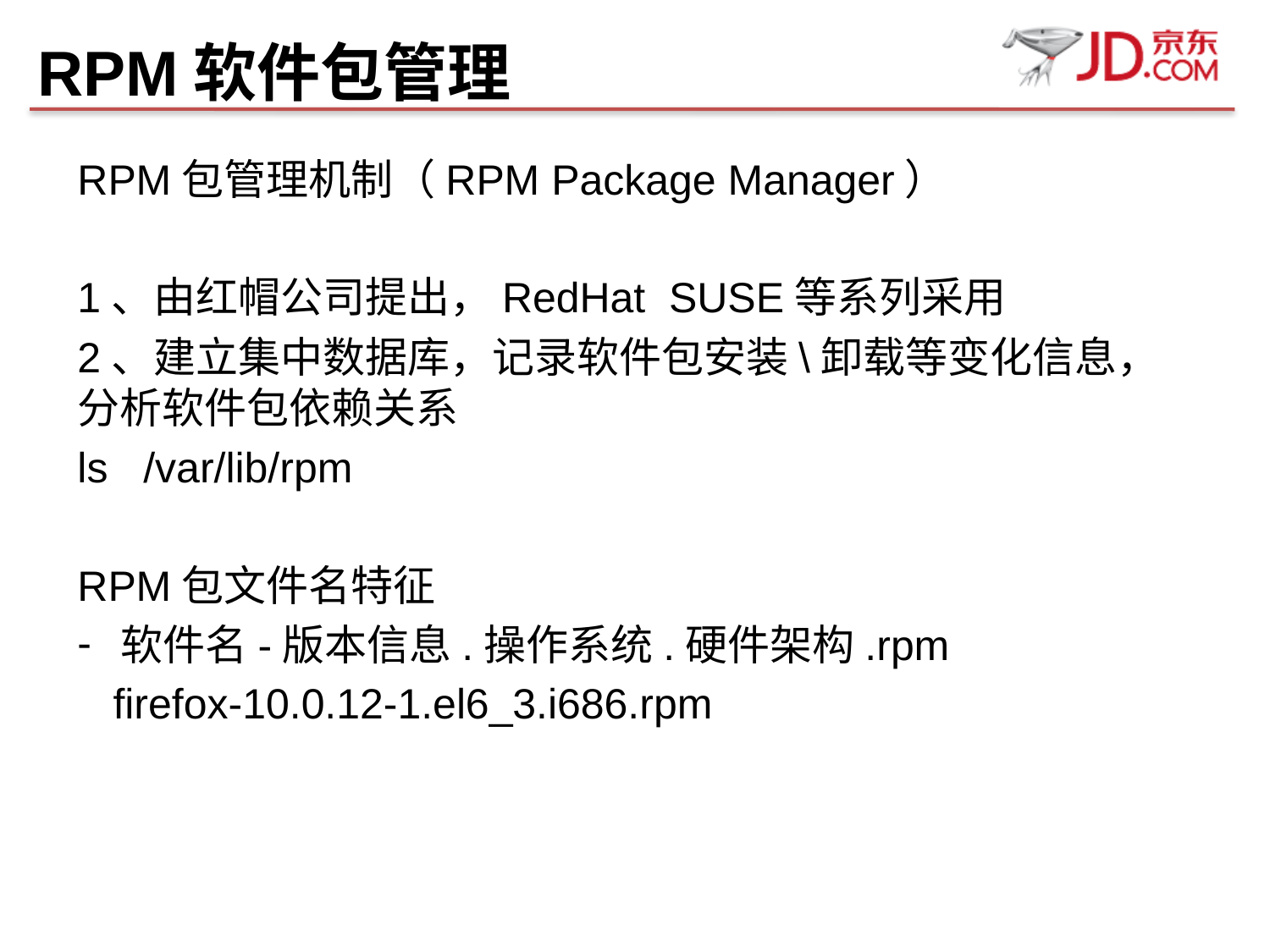

# RPM软件包管理
RPM包管理机制（RPM Package Manager）

1、由红帽公司提出，RedHat  SUSE等系列采用
2、建立集中数据库，记录软件包安装\卸载等变化信息，分析软件包依赖关系
ls   /var/lib/rpm

RPM包文件名特征
  软件名-版本信息.操作系统.硬件架构.rpm
   firefox-10.0.12-1.el6_3.i686.rpm